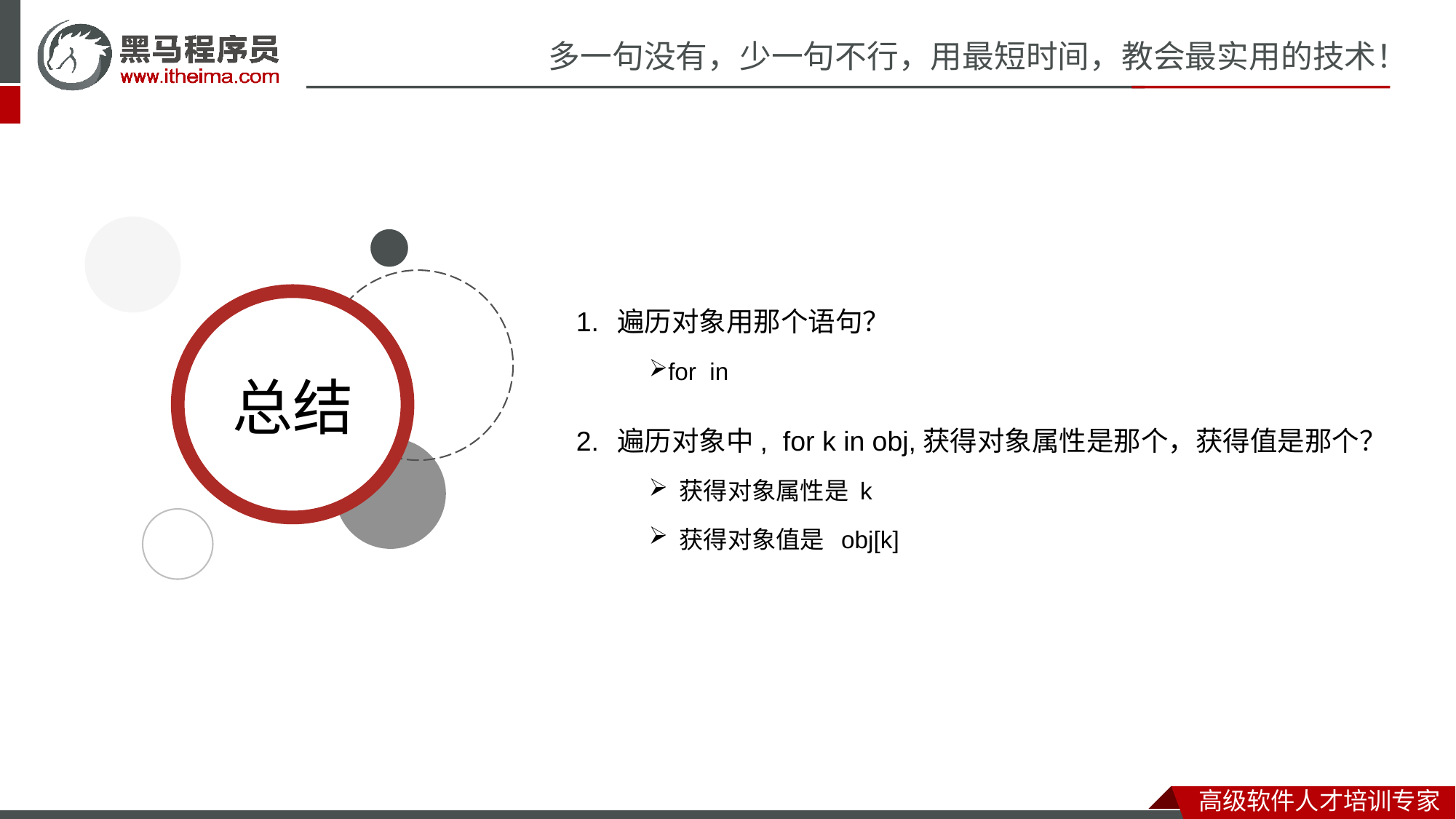

遍历对象用那个语句？
for  in
遍历对象中,  for k in obj,获得对象属性是那个，获得值是那个？
 获得对象属性是 k
 获得对象值是  obj[k]